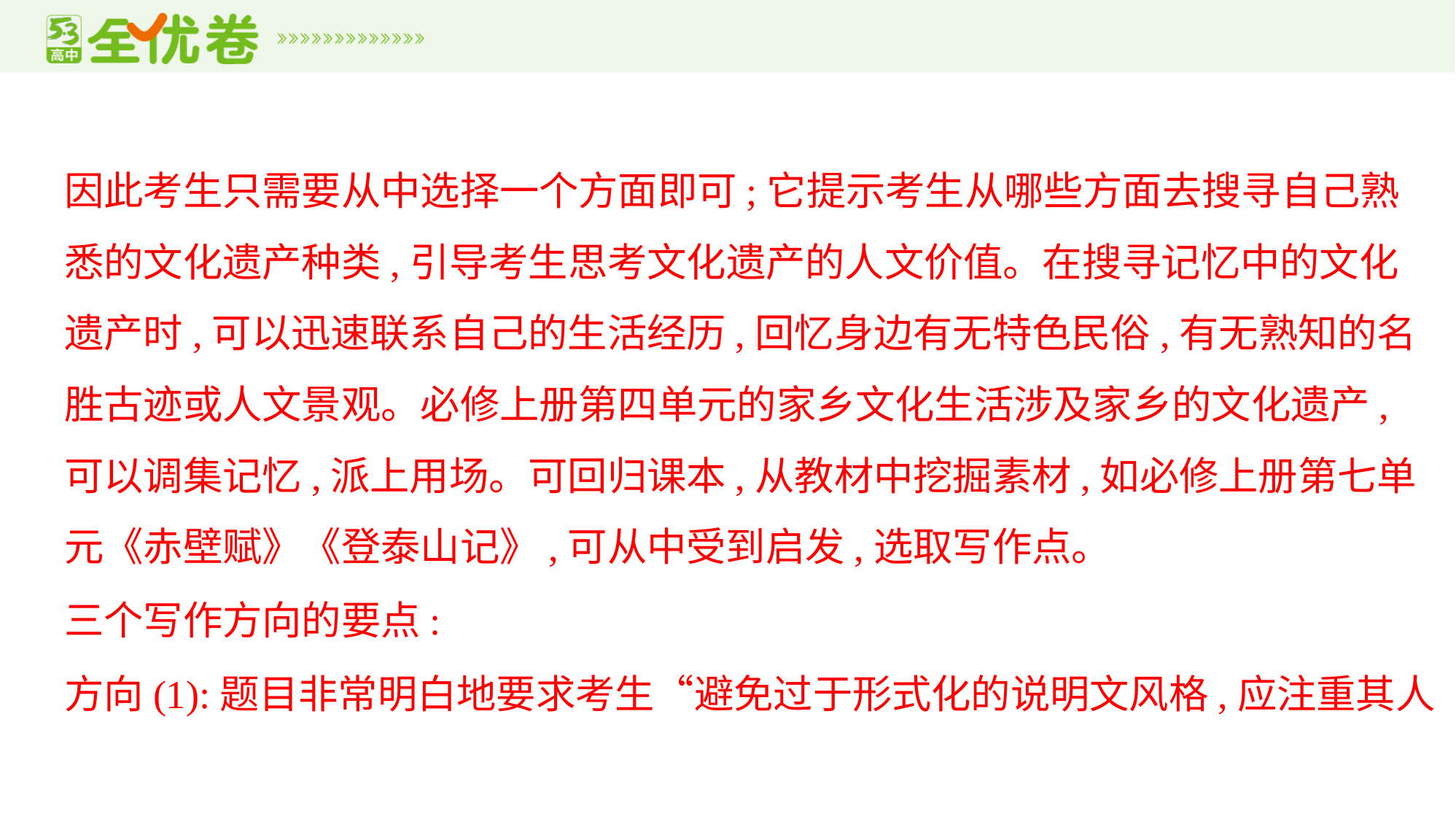

因此考生只需要从中选择一个方面即可;它提示考生从哪些方面去搜寻自己熟
悉的文化遗产种类,引导考生思考文化遗产的人文价值。在搜寻记忆中的文化
遗产时,可以迅速联系自己的生活经历,回忆身边有无特色民俗,有无熟知的名
胜古迹或人文景观。必修上册第四单元的家乡文化生活涉及家乡的文化遗产,
可以调集记忆,派上用场。可回归课本,从教材中挖掘素材,如必修上册第七单
元《赤壁赋》《登泰山记》,可从中受到启发,选取写作点。
三个写作方向的要点:
方向(1):题目非常明白地要求考生“避免过于形式化的说明文风格,应注重其人